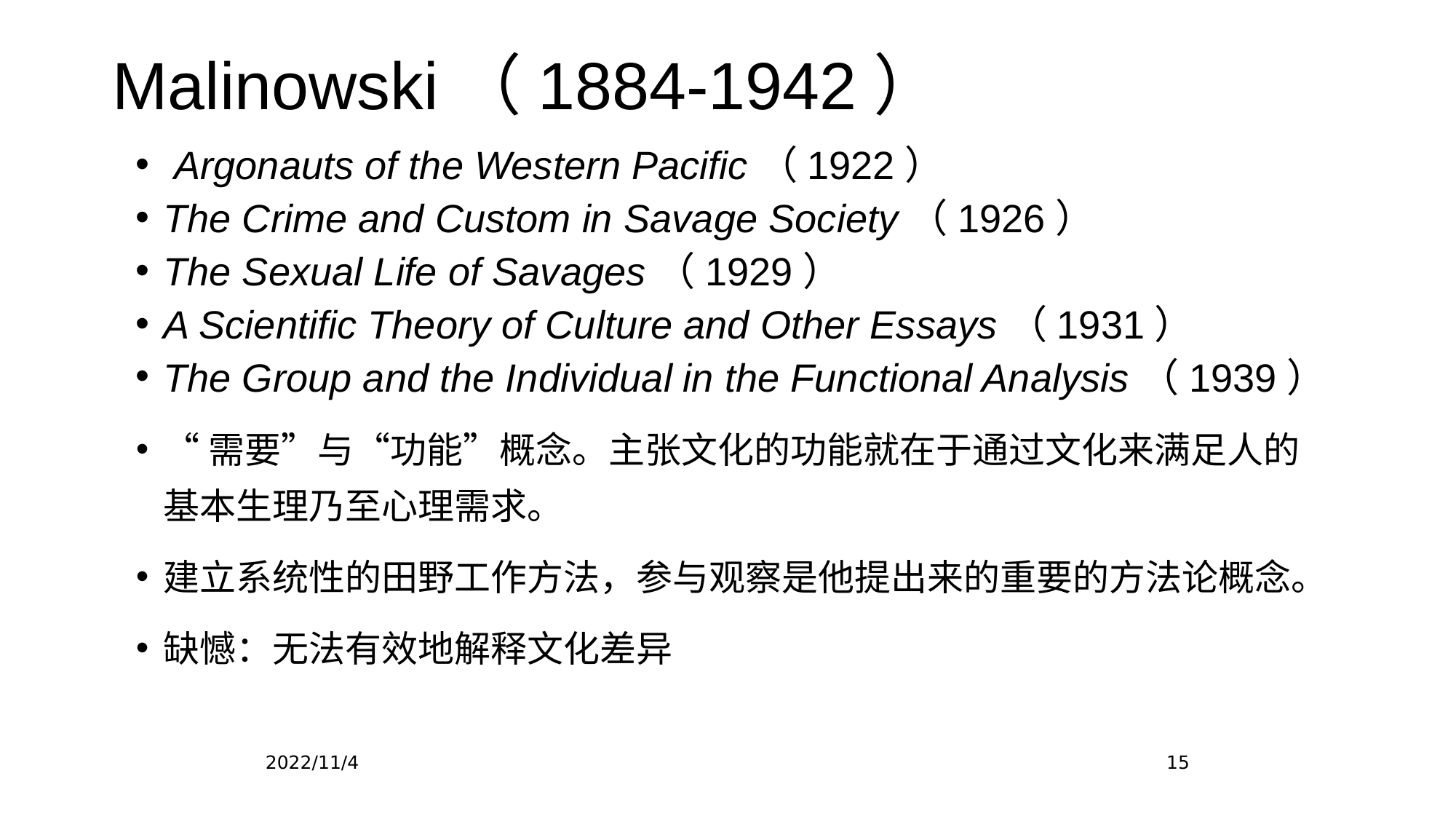

Malinowski（1884-1942）
 Argonauts of the Western Pacific（1922）
The Crime and Custom in Savage Society（1926）
The Sexual Life of Savages（1929）
A Scientific Theory of Culture and Other Essays（1931）
The Group and the Individual in the Functional Analysis（1939）
“需要”与“功能”概念。主张文化的功能就在于通过文化来满足人的基本生理乃至心理需求。
建立系统性的田野工作方法，参与观察是他提出来的重要的方法论概念。
缺憾：无法有效地解释文化差异
2022/11/4
15